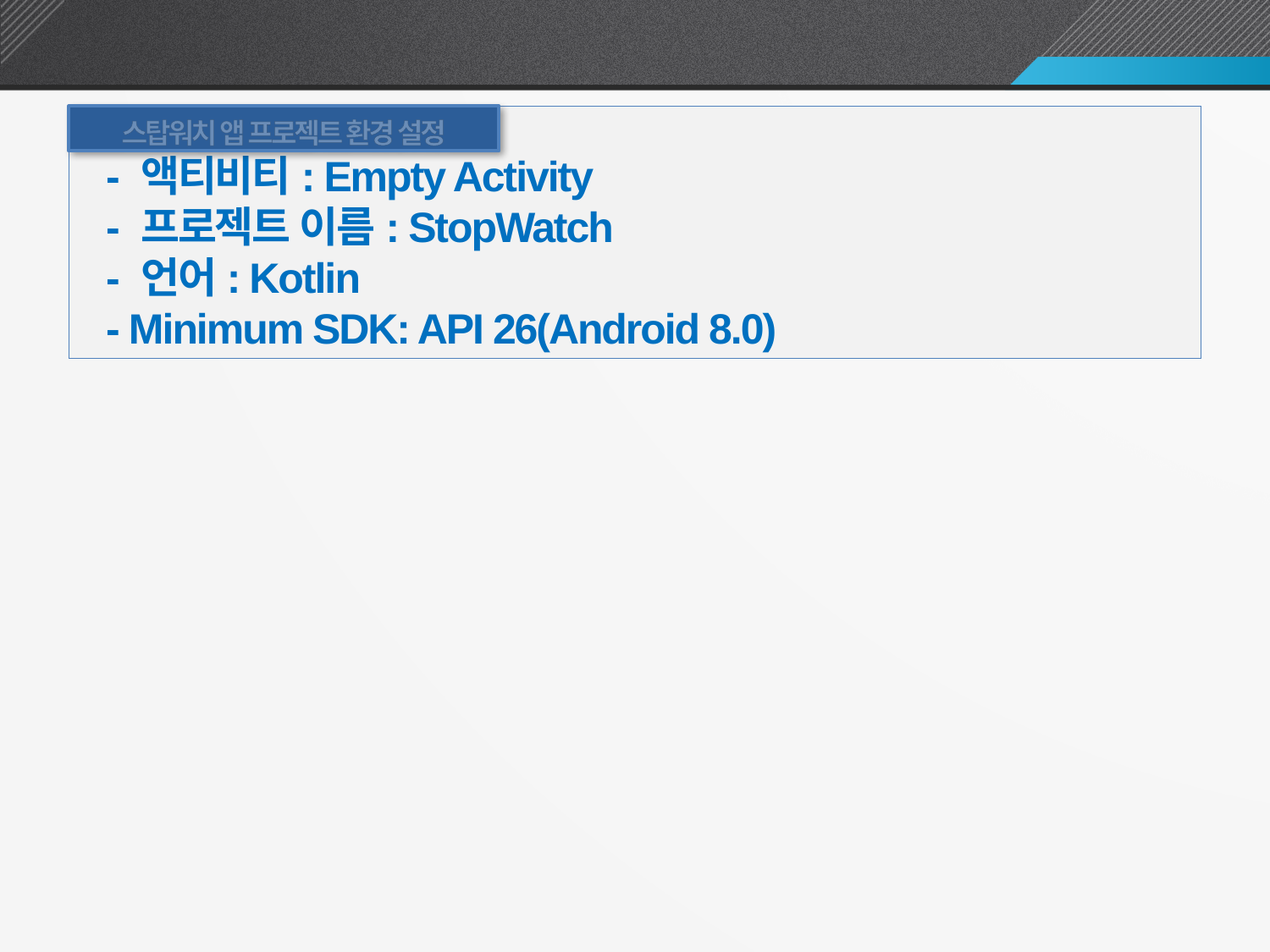

1. 프로젝트 생성
스탑워치 앱 프로젝트 환경 설정

- 액티비티: Empty Activity
- 프로젝트 이름: StopWatch
- 언어: Kotlin
- Minimum SDK: API 26(Android 8.0)